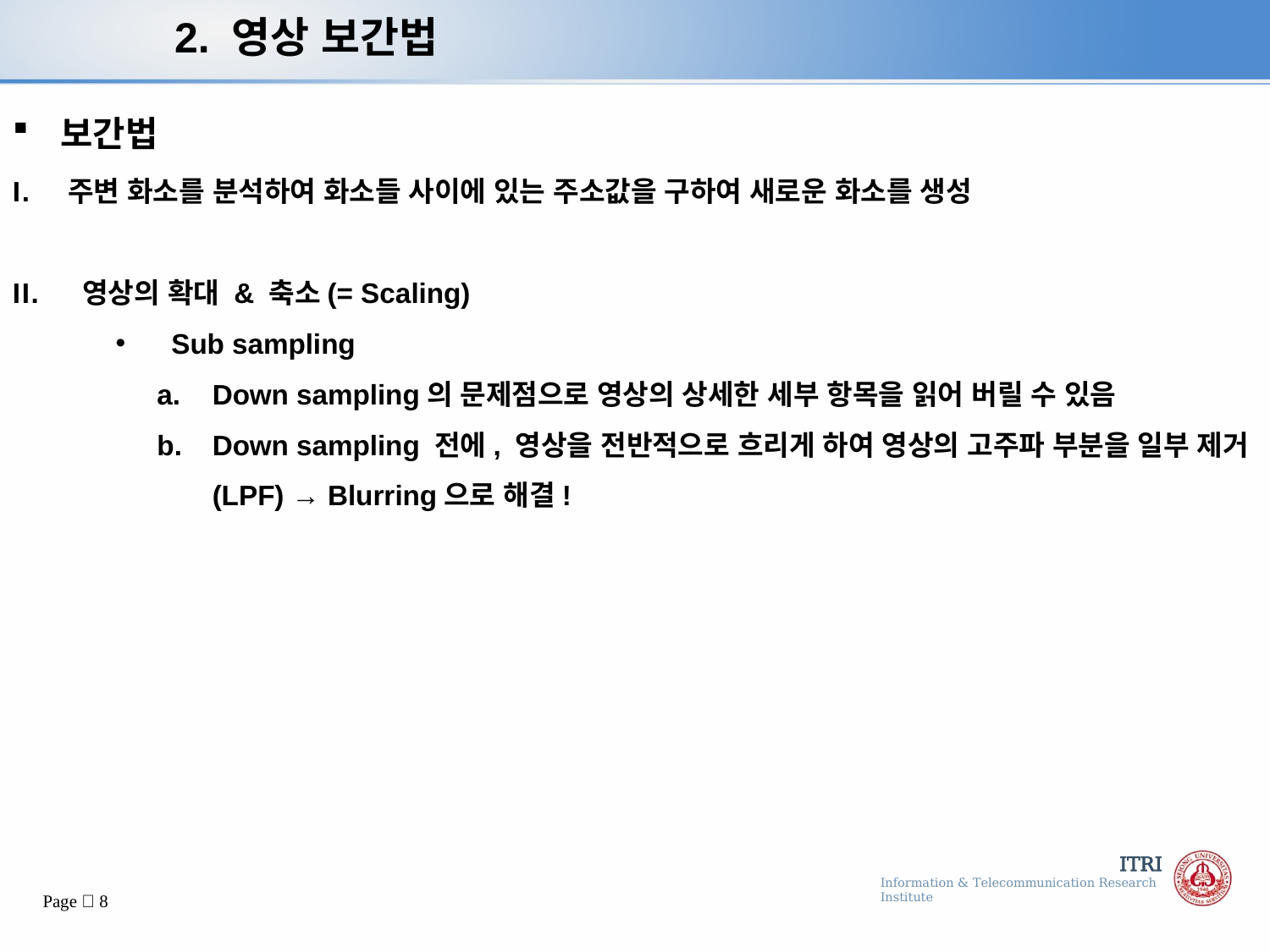

# 2. 영상 보간법
보간법
주변 화소를 분석하여 화소들 사이에 있는 주소값을 구하여 새로운 화소를 생성

 영상의 확대 & 축소(= Scaling)
Sub sampling
Down sampling의 문제점으로 영상의 상세한 세부 항목을 읽어 버릴 수 있음
Down sampling 전에, 영상을 전반적으로 흐리게 하여 영상의 고주파 부분을 일부 제거(LPF) → Blurring으로 해결!